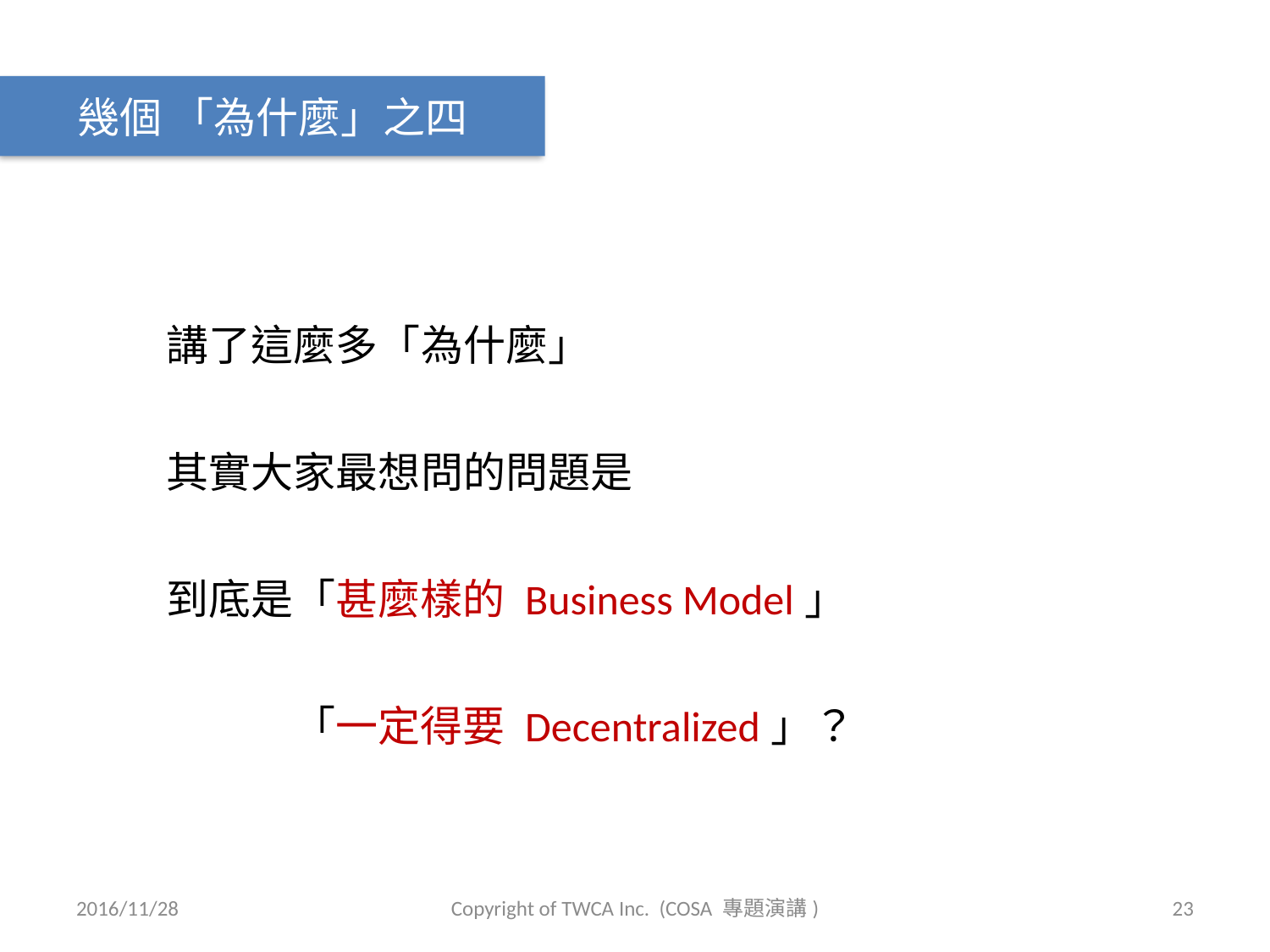

幾個 「為什麼」之四
講了這麼多「為什麼」
其實大家最想問的問題是
到底是「甚麼樣的 Business Model」
 	「一定得要 Decentralized」？
2016/11/28
Copyright of TWCA Inc.  (COSA 專題演講)
23